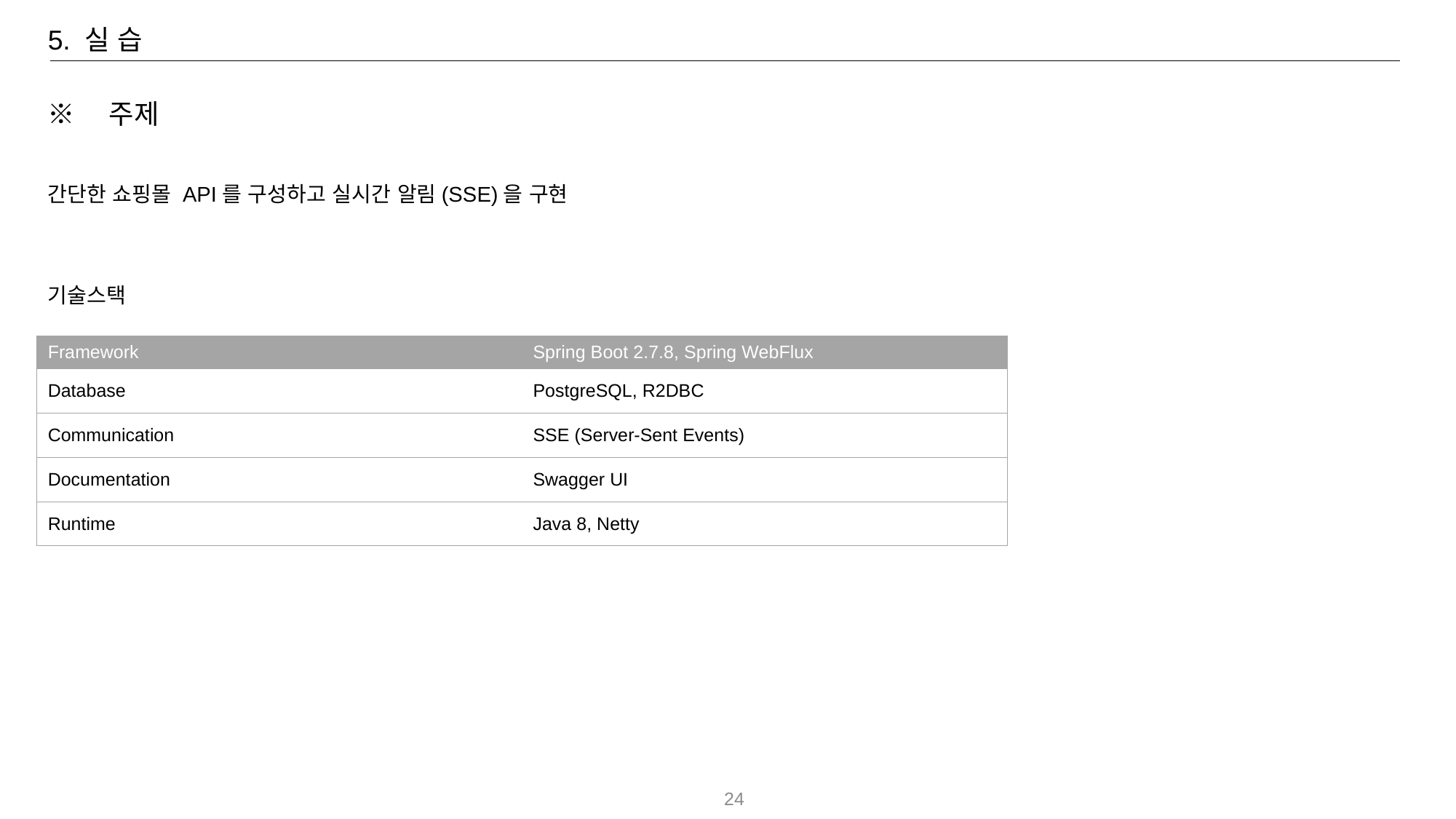

# 5. 실 습
※　주제

간단한 쇼핑몰 API를 구성하고 실시간 알림(SSE)을 구현

기술스택

| Framework | Spring Boot 2.7.8, Spring WebFlux |
| --- | --- |
| Database | PostgreSQL, R2DBC |
| Communication | SSE (Server-Sent Events) |
| Documentation | Swagger UI |
| Runtime | Java 8, Netty |
24